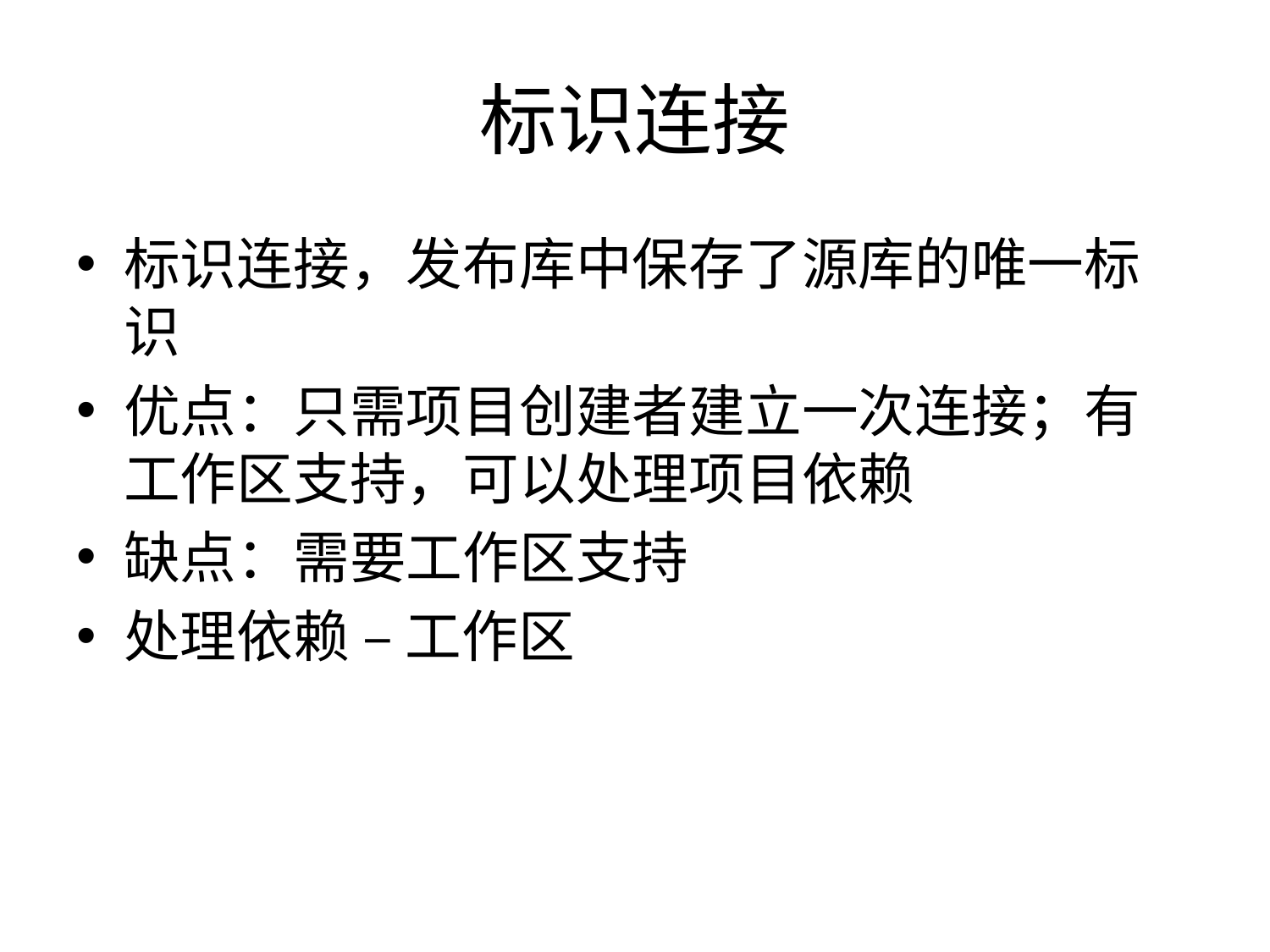

# 标识连接
标识连接，发布库中保存了源库的唯一标识
优点：只需项目创建者建立一次连接；有工作区支持，可以处理项目依赖
缺点：需要工作区支持
处理依赖 – 工作区